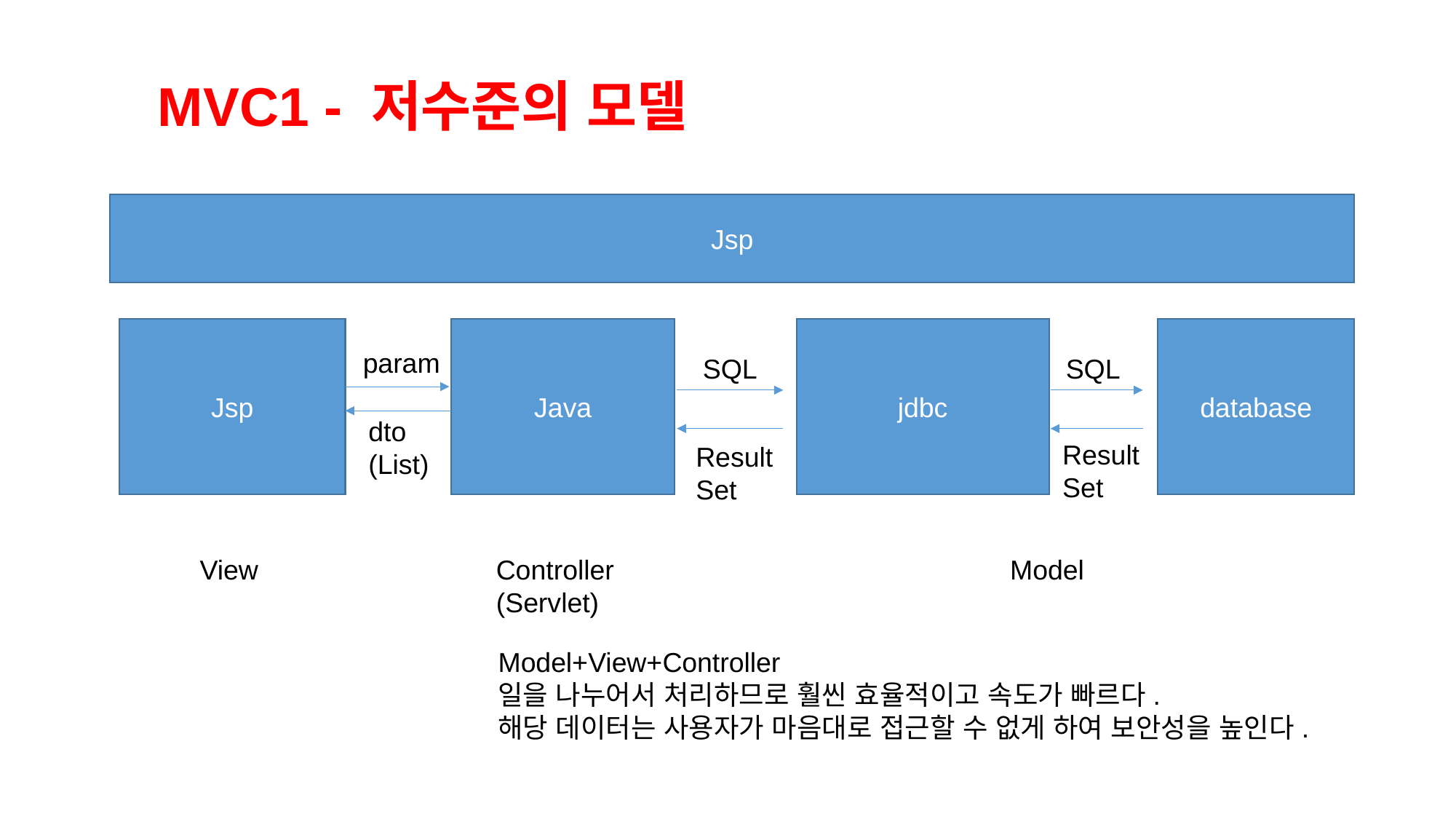

MVC1 - 저수준의 모델
Jsp
Jsp
Java
jdbc
database
param
SQL
SQL
dto
(List)
Result
Set
Result
Set
View
Controller
(Servlet)
Model
Model+View+Controller
일을 나누어서 처리하므로 훨씬 효율적이고 속도가 빠르다.
해당 데이터는 사용자가 마음대로 접근할 수 없게 하여 보안성을 높인다.